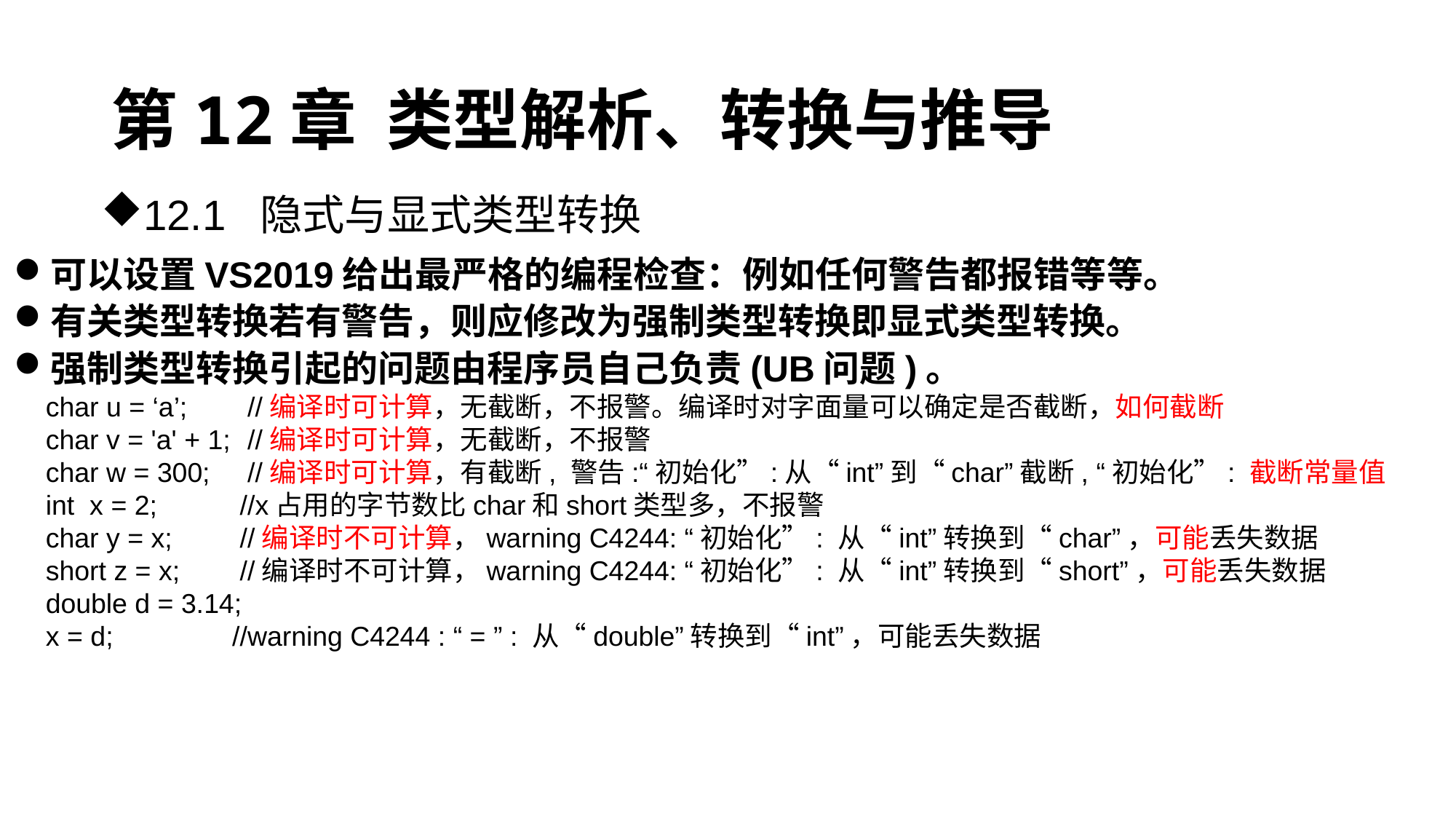

# 第12章  类型解析、转换与推导
12.1  隐式与显式类型转换
可以设置VS2019给出最严格的编程检查：例如任何警告都报错等等。
有关类型转换若有警告，则应修改为强制类型转换即显式类型转换。
强制类型转换引起的问题由程序员自己负责(UB问题)。
char u = ‘a’;	  //编译时可计算，无截断，不报警。编译时对字面量可以确定是否截断，如何截断
char v = 'a' + 1;	  //编译时可计算，无截断，不报警
char w = 300;	  //编译时可计算，有截断, 警告:“初始化”:从“int”到“char”截断, “初始化”: 截断常量值
int  x = 2;	 //x占用的字节数比char和short类型多，不报警
char y = x;	 //编译时不可计算，warning C4244: “初始化”: 从“int”转换到“char”，可能丢失数据
short z = x;	 //编译时不可计算，warning C4244: “初始化”: 从“int”转换到“short”，可能丢失数据
double d = 3.14;
x = d;		//warning C4244 : “ = ” : 从“double”转换到“int”，可能丢失数据